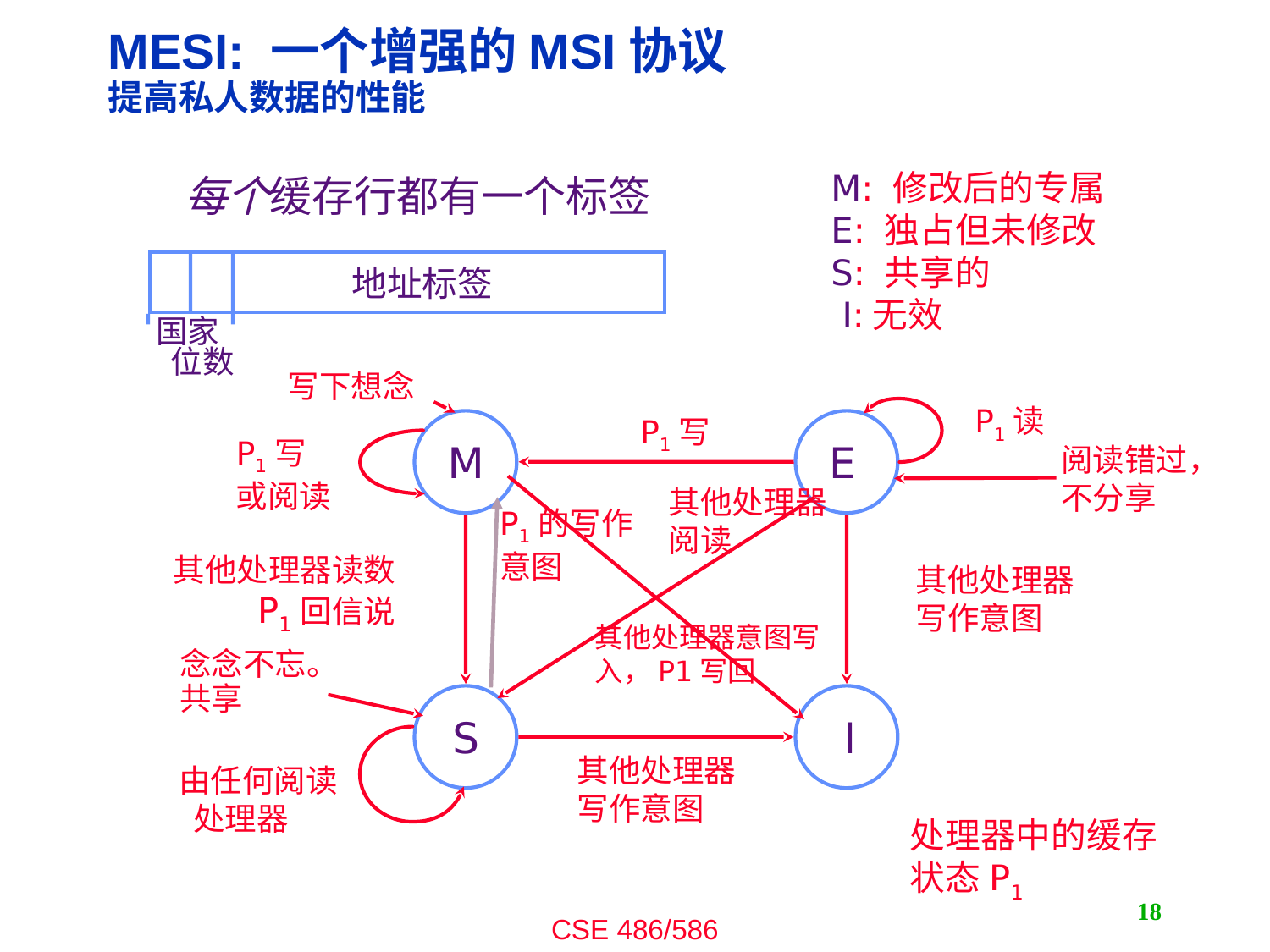

# MESI: 一个增强的MSI协议 提高私人数据的性能
M: 修改后的专属
E: 独占但未修改
S: 共享的
 I:无效
每个缓存行都有一个标签

地址标签
国家
 位数

写下想念

P1读

P1写

P1写
或阅读

M
E
阅读错过，不分享

其他处理器
阅读

其他处理器意图写入，P1写回
P1的写作意图

其他处理器读数
P1回信说

其他处理器
写作意图
念念不忘。
共享

S
I

由任何阅读
 处理器

其他处理器
写作意图
处理器中的缓存状态P1
18